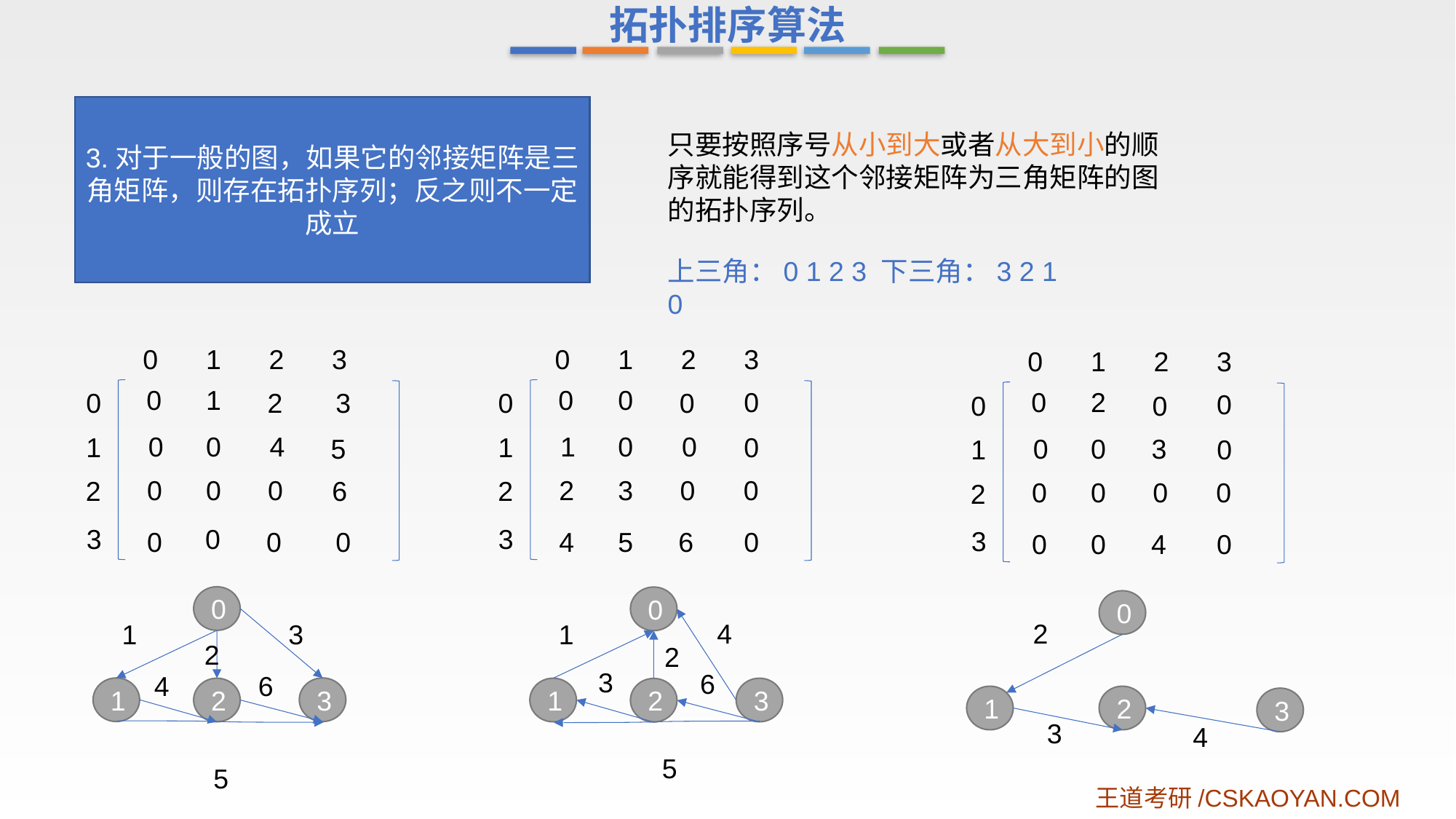

拓扑排序算法

3.对于一般的图，如果它的邻接矩阵是三角矩阵，则存在拓扑序列；反之则不一定成立
只要按照序号从小到大或者从大到小的顺序就能得到这个邻接矩阵为三角矩阵的图的拓扑序列。
上三角：0 1 2 3 下三角：3 2 1 0
0
1
2
3
0
1
2
3
0
1
2
3
0
1
0
0

0
0
2
0
3
0

2
0

0
0

0
0
1
0
4
0
0
0
1
1
0
5
3
0
0
1
0
0
3
0
0
0
2
2
6
2
0
0
0
0
2
3
3
0
3
0
0
0
4
5
6
0
0
0
4
0
0
0
0
4
2
1
3
1
2
2
3
6
4
6
1
3
2
1
3
2
1
2
3
3
4
5
5
王道考研/CSKAOYAN.COM